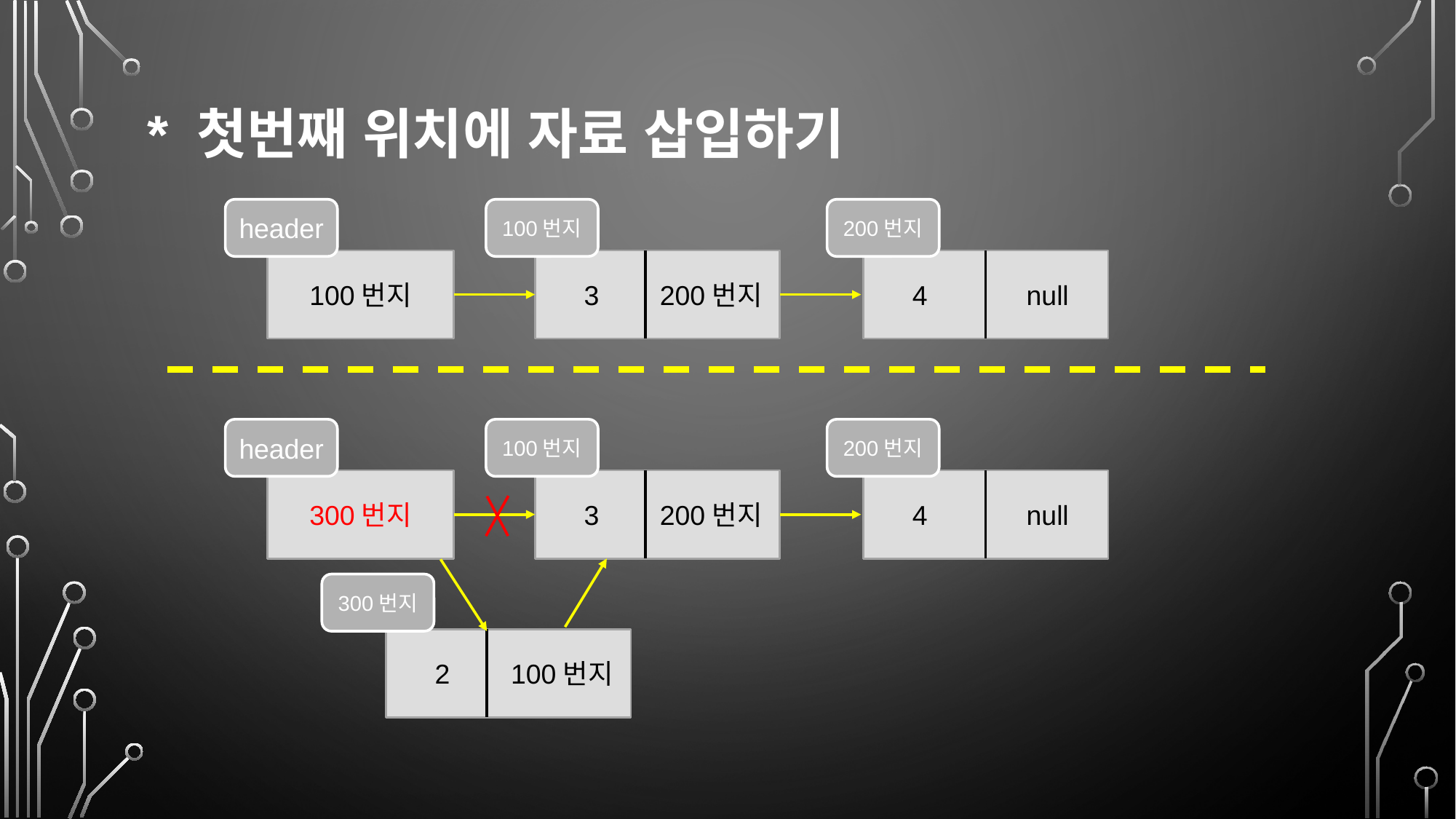

* 첫번째 위치에 자료 삽입하기
header
100번지
200번지
100번지
     3        200번지
     4             null
header
100번지
200번지
300번지
     3        200번지
     4             null
300번지
     2        100번지